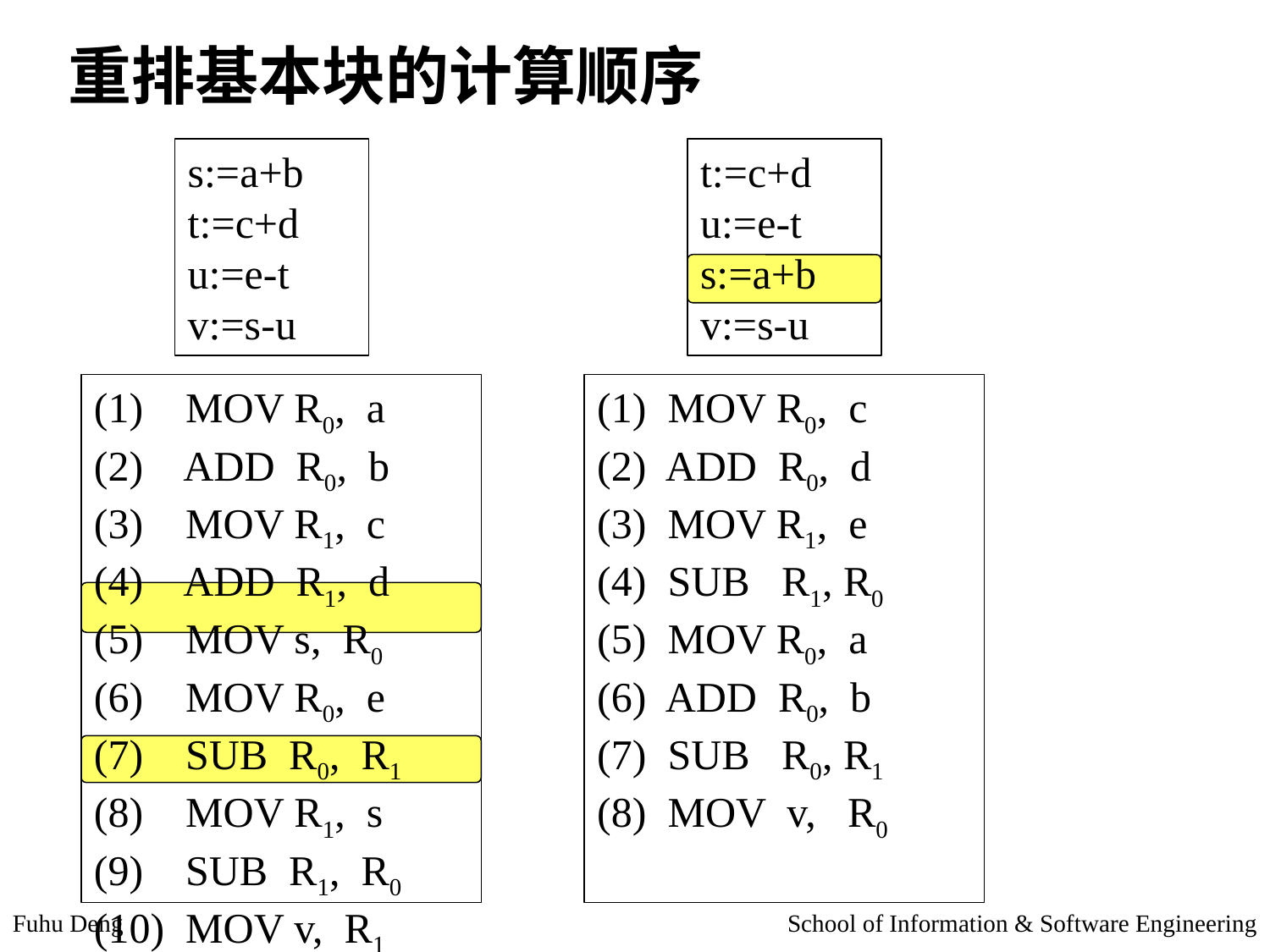

重排基本块的计算顺序
s:=a+b
t:=c+d
u:=e-t
v:=s-u
t:=c+d
u:=e-t
s:=a+b
v:=s-u

(1)    MOV R0,  a
(2)    ADD  R0,  b
(3)    MOV R1,  c
(4)    ADD  R1,  d
(5)    MOV s,  R0
(6)    MOV R0,  e
(7)    SUB  R0,  R1
(8)    MOV R1,  s
(9)    SUB  R1,  R0
(10)  MOV v,  R1
(1)  MOV R0,  c
(2)  ADD  R0,  d
(3)  MOV R1,  e
(4)  SUB   R1, R0
(5)  MOV R0,  a
(6)  ADD  R0,  b
(7)  SUB   R0, R1
(8)  MOV  v,   R0

Fuhu Deng
22
School of Information & Software Engineering